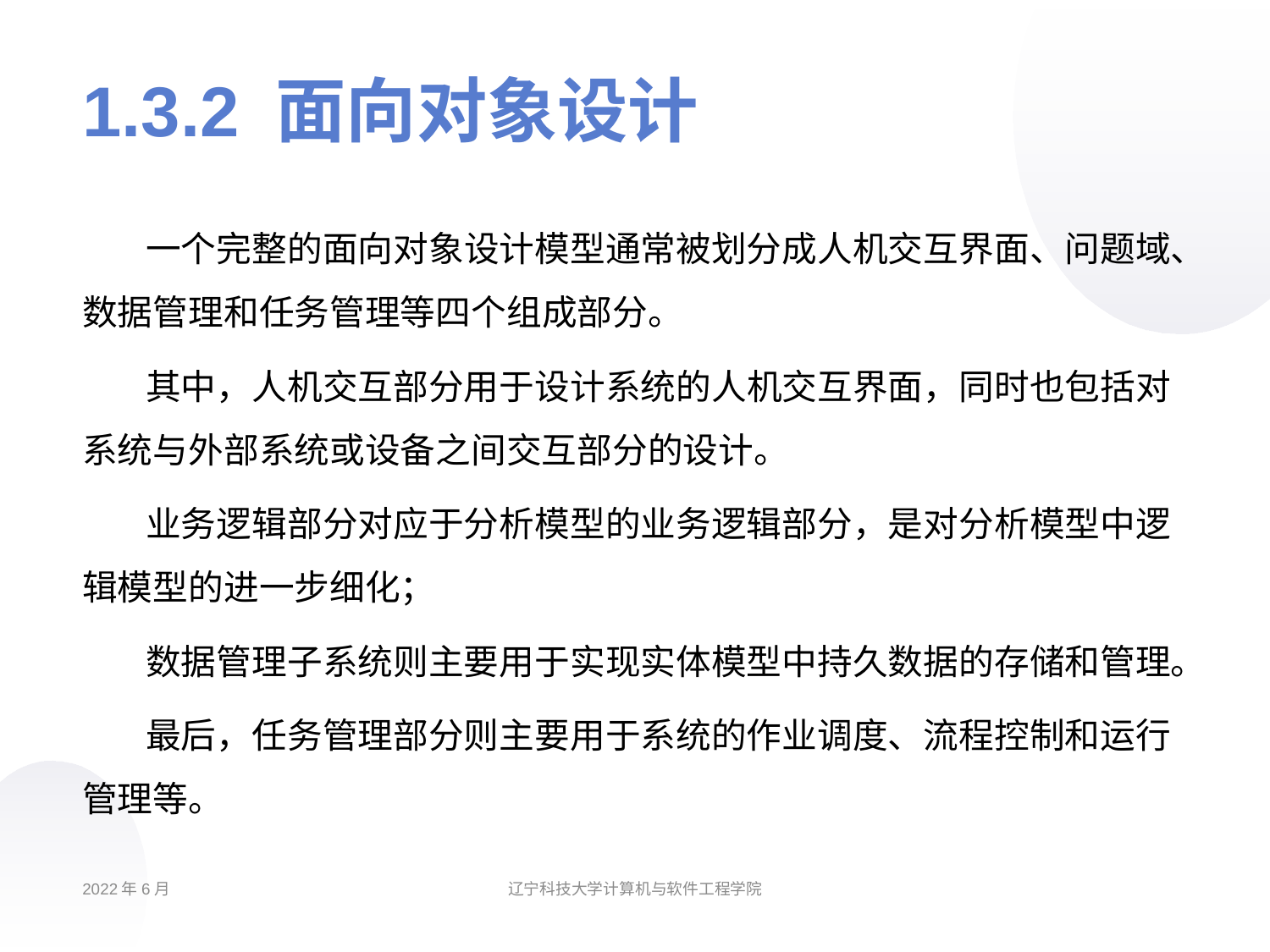

# 1.3.2 面向对象设计
一个完整的面向对象设计模型通常被划分成人机交互界面、问题域、数据管理和任务管理等四个组成部分。
其中，人机交互部分用于设计系统的人机交互界面，同时也包括对系统与外部系统或设备之间交互部分的设计。
业务逻辑部分对应于分析模型的业务逻辑部分，是对分析模型中逻辑模型的进一步细化；
数据管理子系统则主要用于实现实体模型中持久数据的存储和管理。
最后，任务管理部分则主要用于系统的作业调度、流程控制和运行管理等。

2022年6月
辽宁科技大学计算机与软件工程学院
165